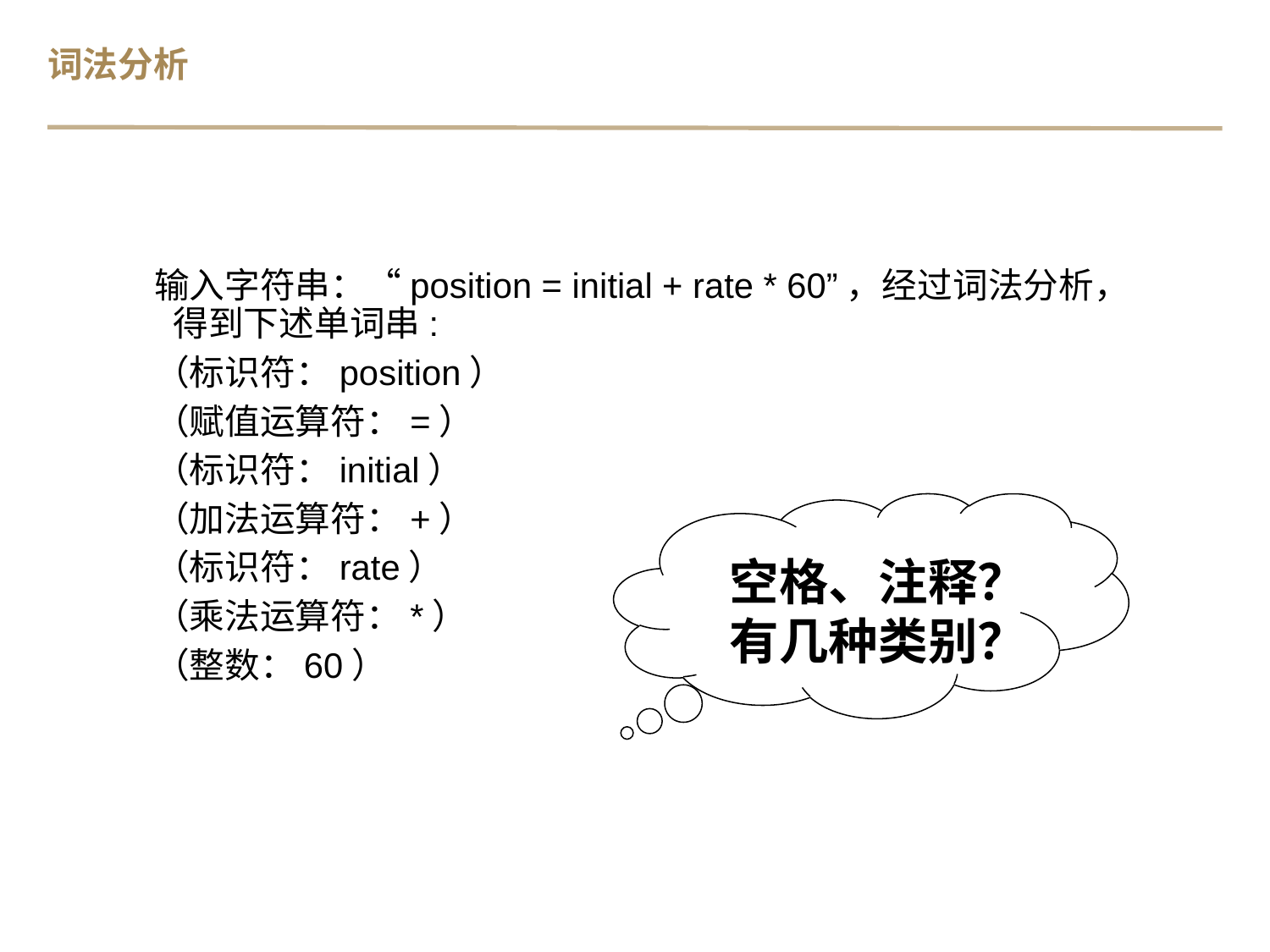

词法分析
输入字符串：“position = initial + rate * 60”，经过词法分析，得到下述单词串:
（标识符：position）
（赋值运算符：=）
（标识符：initial）
（加法运算符：+）
（标识符：rate）
（乘法运算符：*）
（整数：60）

空格、注释？
有几种类别？